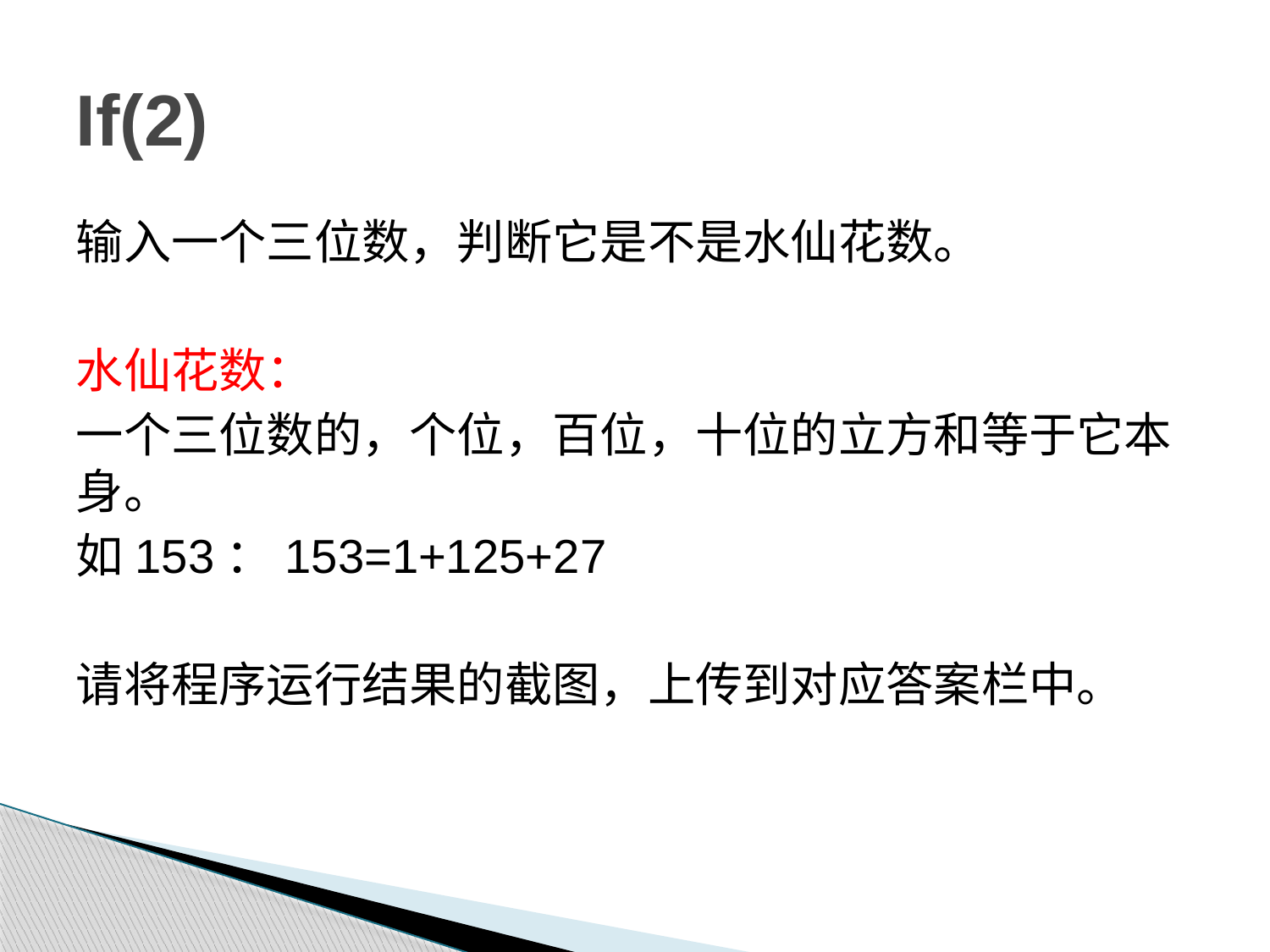

# If(2)
输入一个三位数，判断它是不是水仙花数。

水仙花数：
一个三位数的，个位，百位，十位的立方和等于它本身。
如153：153=1+125+27

请将程序运行结果的截图，上传到对应答案栏中。